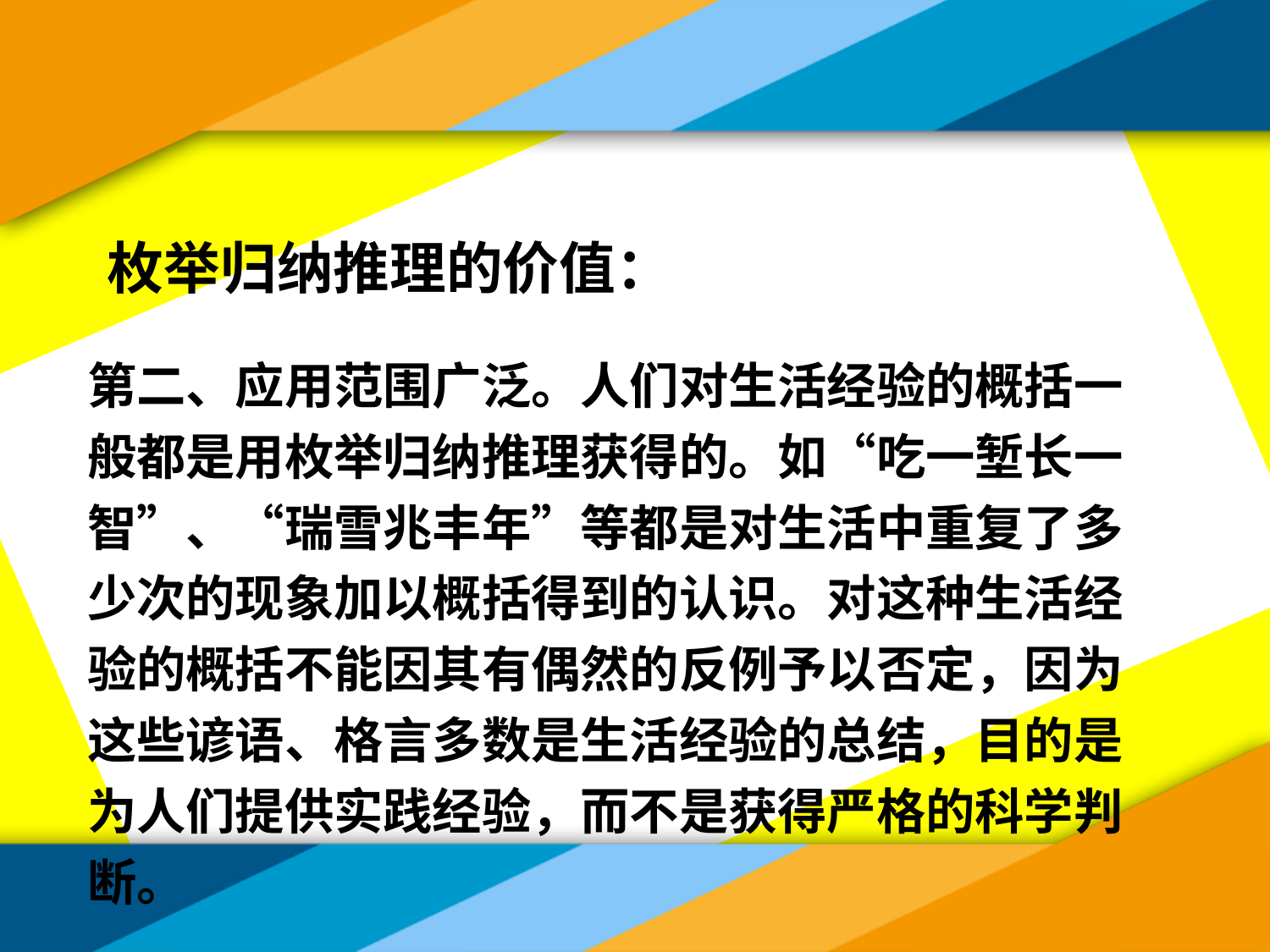

枚举归纳推理的价值：
第二、应用范围广泛。人们对生活经验的概括一般都是用枚举归纳推理获得的。如“吃一堑长一智”、“瑞雪兆丰年”等都是对生活中重复了多少次的现象加以概括得到的认识。对这种生活经验的概括不能因其有偶然的反例予以否定，因为这些谚语、格言多数是生活经验的总结，目的是为人们提供实践经验，而不是获得严格的科学判断。